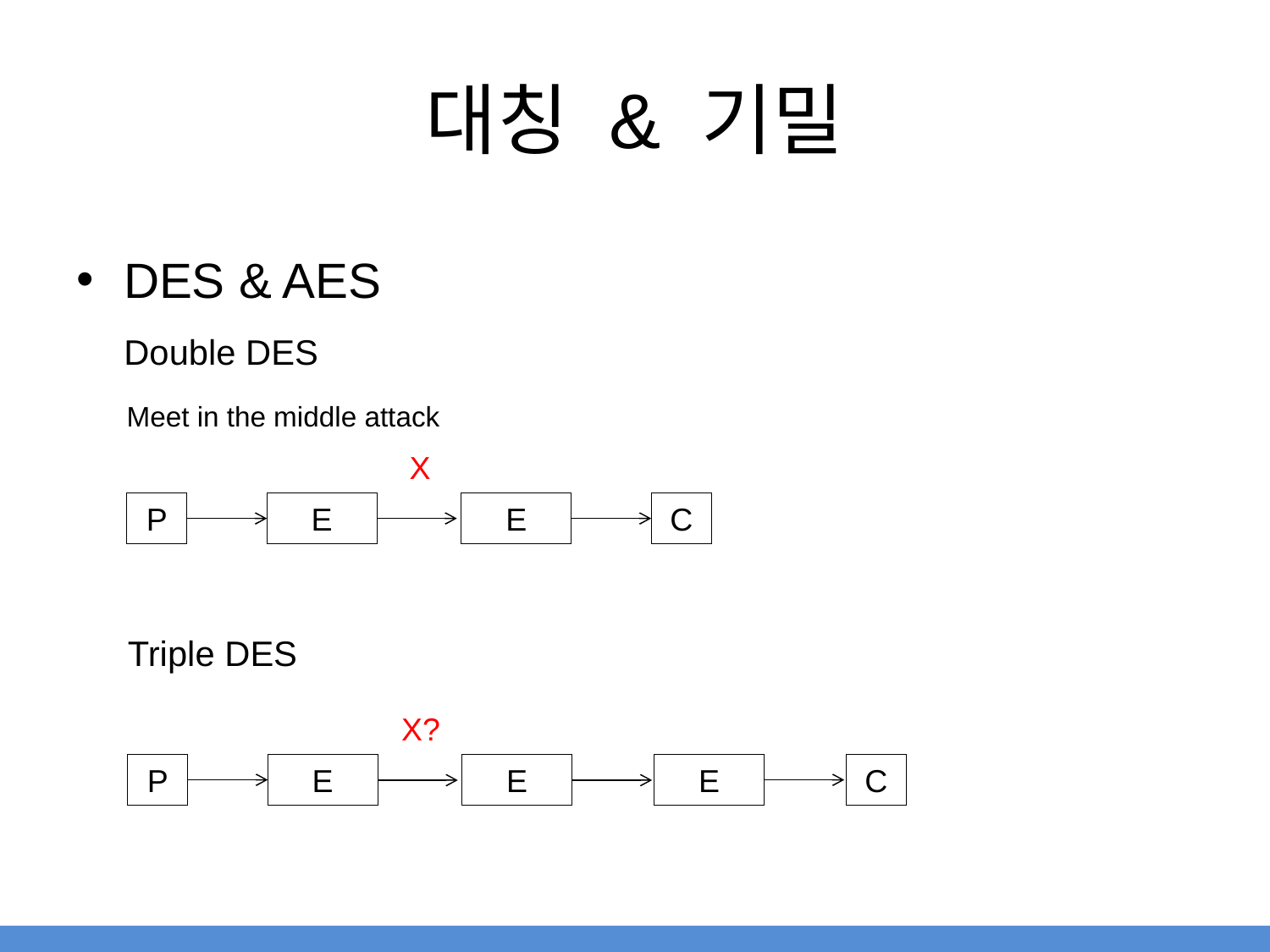

# 대칭 & 기밀
DES & AES
Double DES
      Meet in the middle attack
X
E
P
E
C
Triple DES
X?
E
E
P
E
C